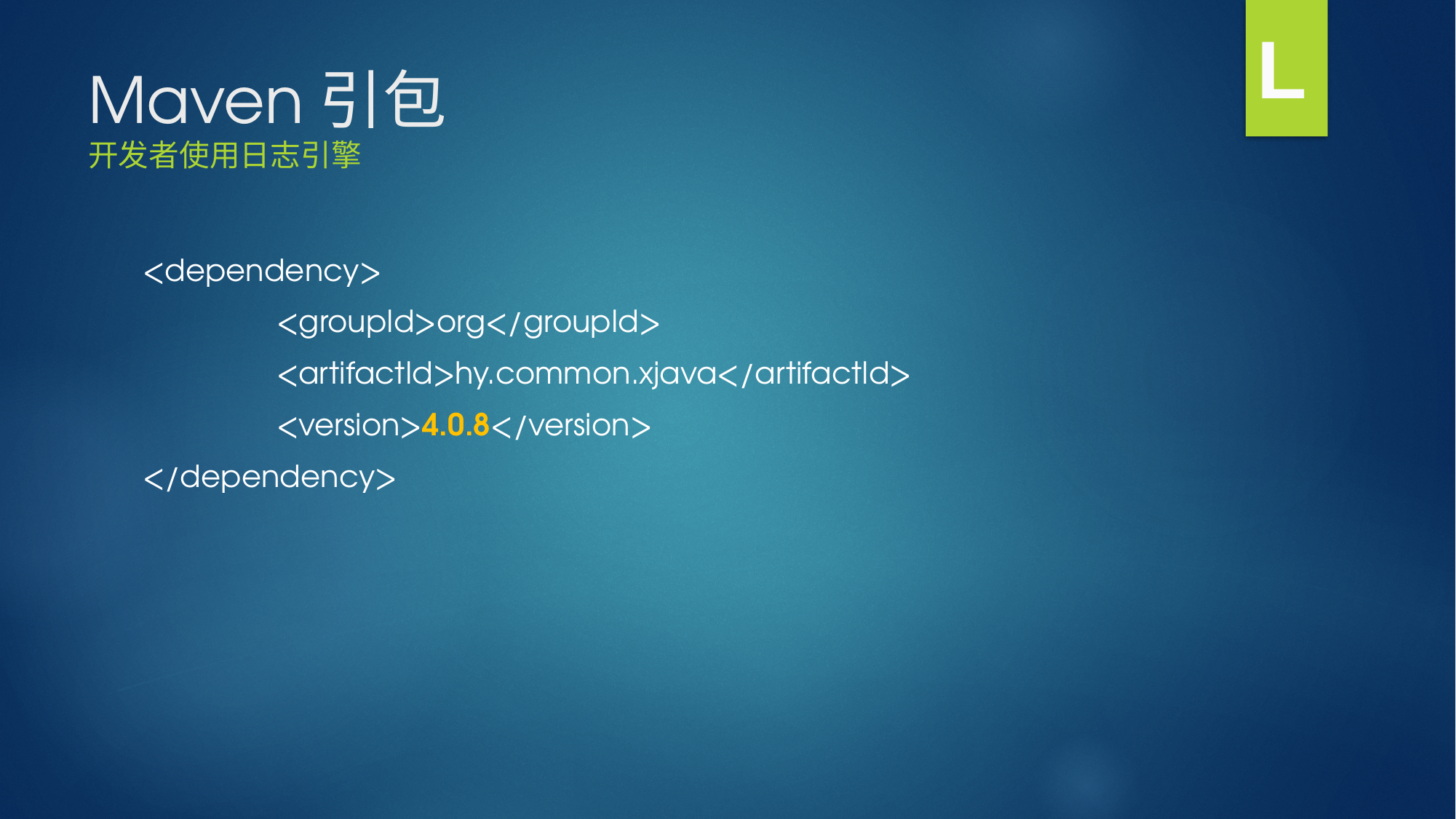

L
# Maven引包 开发者使用日志引擎
<dependency>
                <groupId>org</groupId>
                <artifactId>hy.common.xjava</artifactId>
                <version>4.0.8</version>
</dependency>